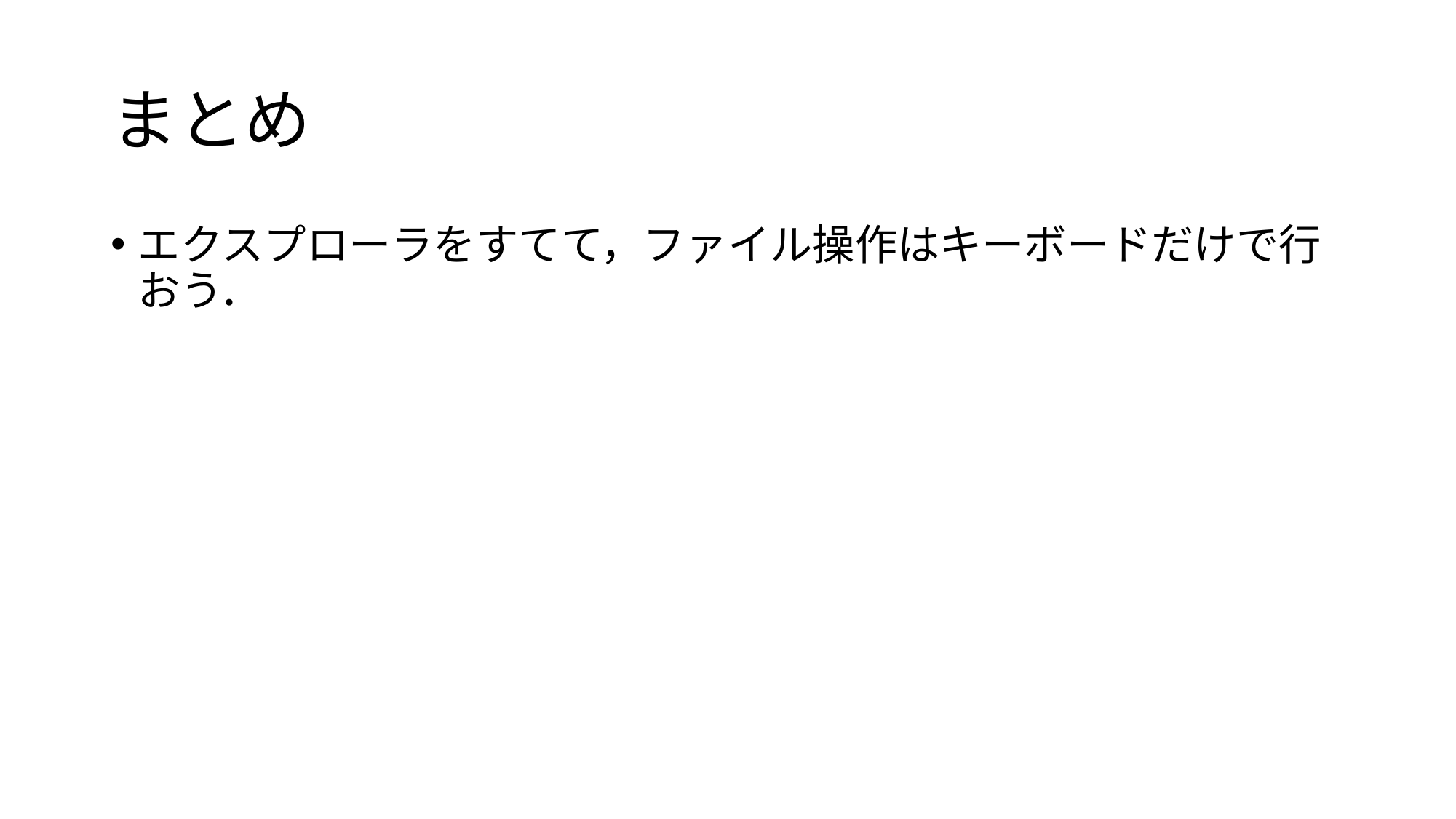

# まとめ
エクスプローラをすてて，ファイル操作はキーボードだけで行おう．